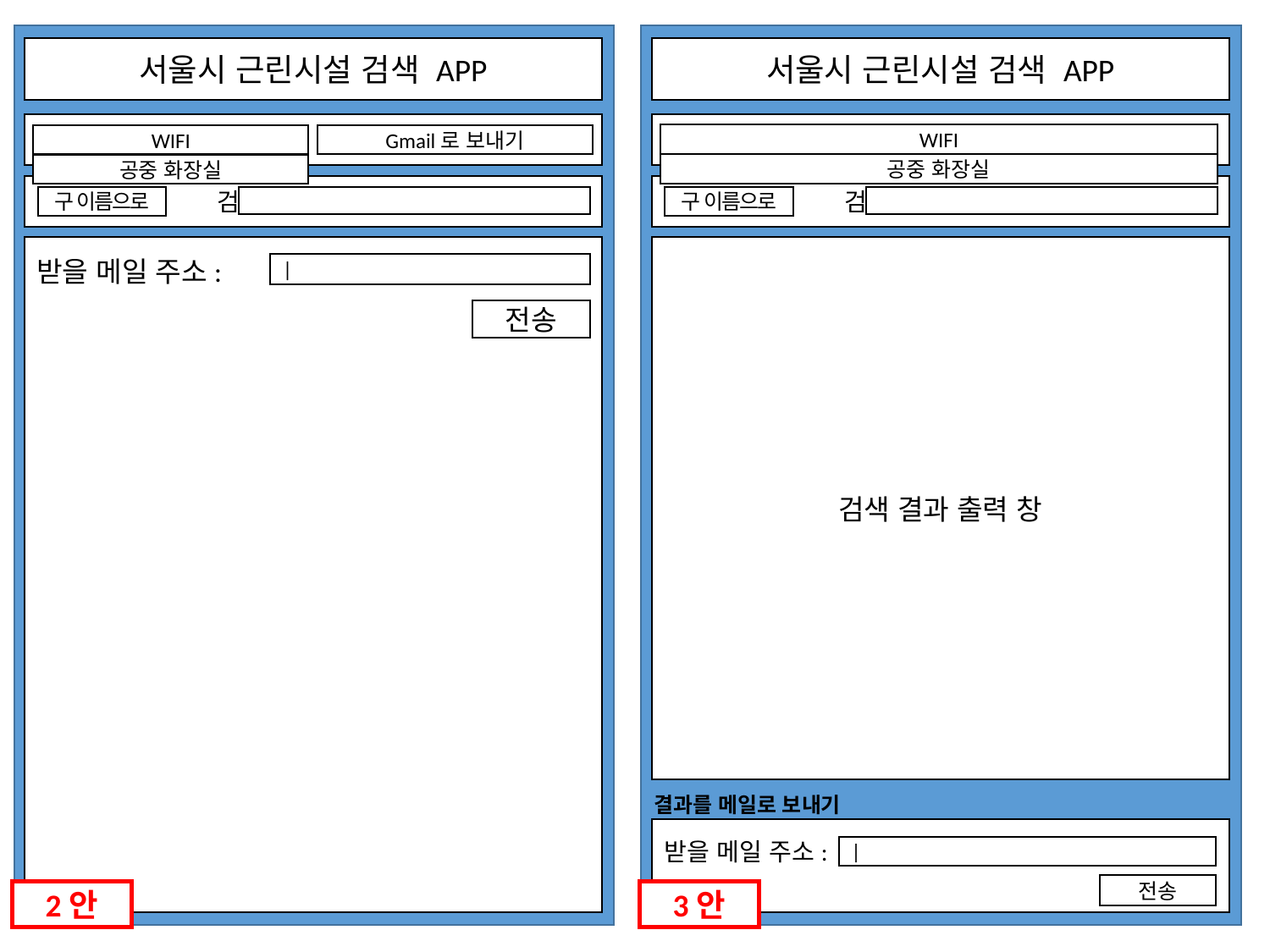

서울시 근린시설 검색 APP
서울시 근린시설 검색 APP

WIFI
WIFI
Gmail로 보내기
공중 화장실
공중 화장실
                         검색:
                         검색:
구 이름으로
구 이름으로

받을 메일 주소:

검색 결과 출력 창
|
전송
결과를 메일로 보내기
받을 메일 주소:

|
전송
2안
3안